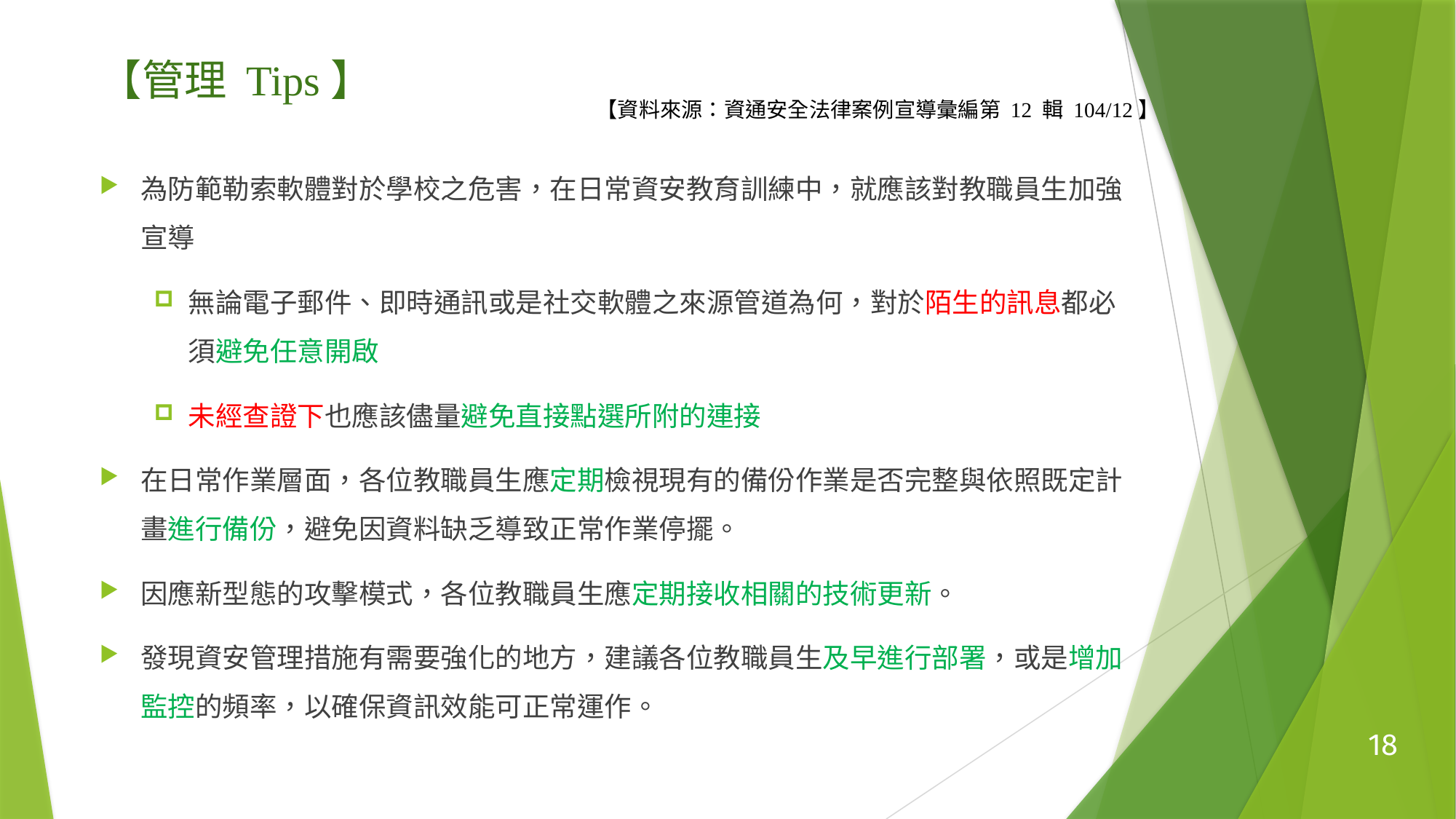

# 【管理 Tips】
【資料來源：資通安全法律案例宣導彙編第 12 輯 104/12】
為防範勒索軟體對於學校之危害，在日常資安教育訓練中，就應該對教職員生加強宣導
無論電子郵件、即時通訊或是社交軟體之來源管道為何，對於陌生的訊息都必須避免任意開啟
未經查證下也應該儘量避免直接點選所附的連接
在日常作業層面，各位教職員生應定期檢視現有的備份作業是否完整與依照既定計畫進行備份，避免因資料缺乏導致正常作業停擺。
因應新型態的攻擊模式，各位教職員生應定期接收相關的技術更新。
發現資安管理措施有需要強化的地方，建議各位教職員生及早進行部署，或是增加監控的頻率，以確保資訊效能可正常運作。
18